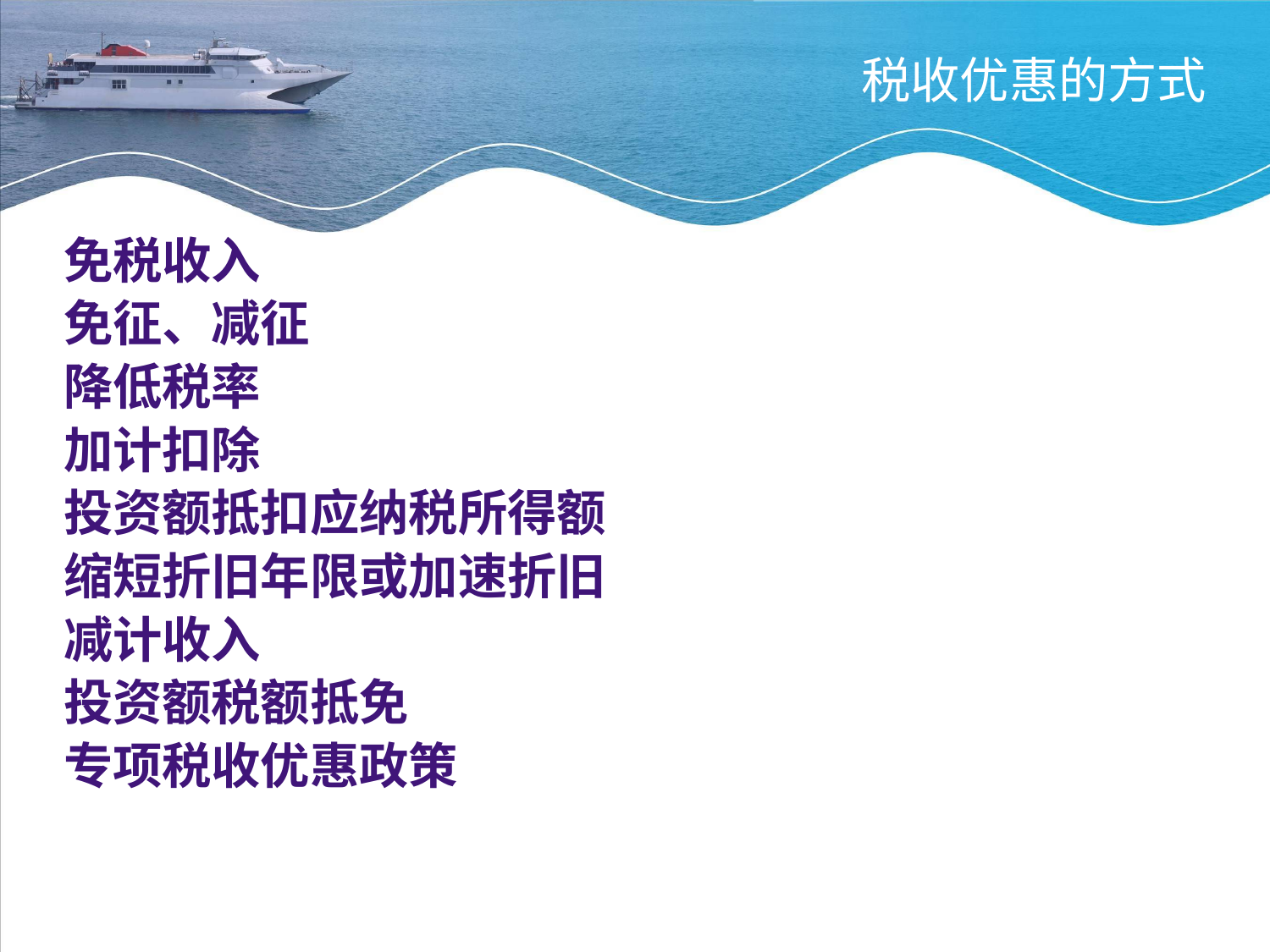

# 税收优惠的方式
免税收入
免征、减征
降低税率
加计扣除
投资额抵扣应纳税所得额
缩短折旧年限或加速折旧
减计收入
投资额税额抵免
专项税收优惠政策